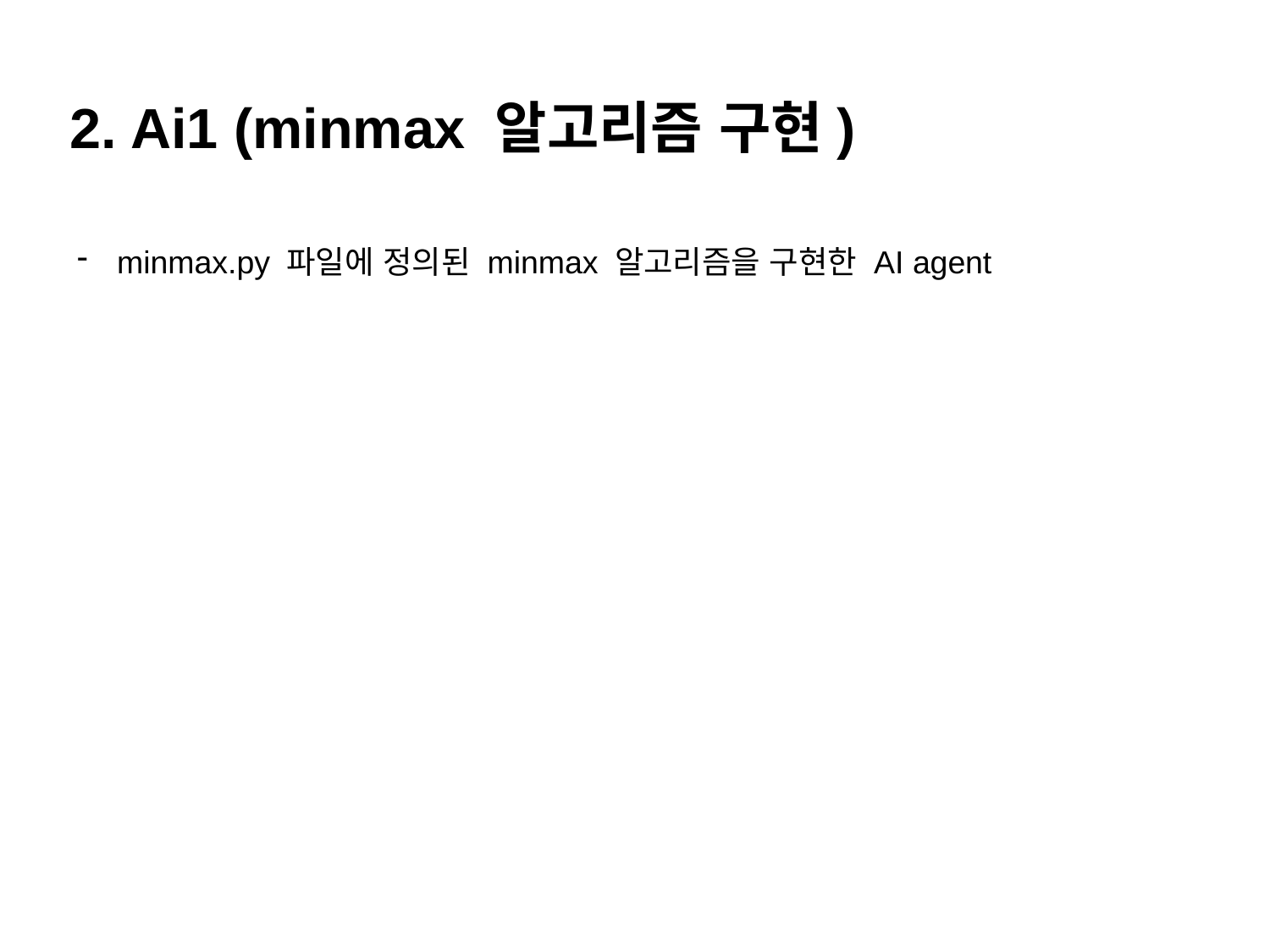

2. Ai1 (minmax 알고리즘 구현)
minmax.py 파일에 정의된 minmax 알고리즘을 구현한 AI agent